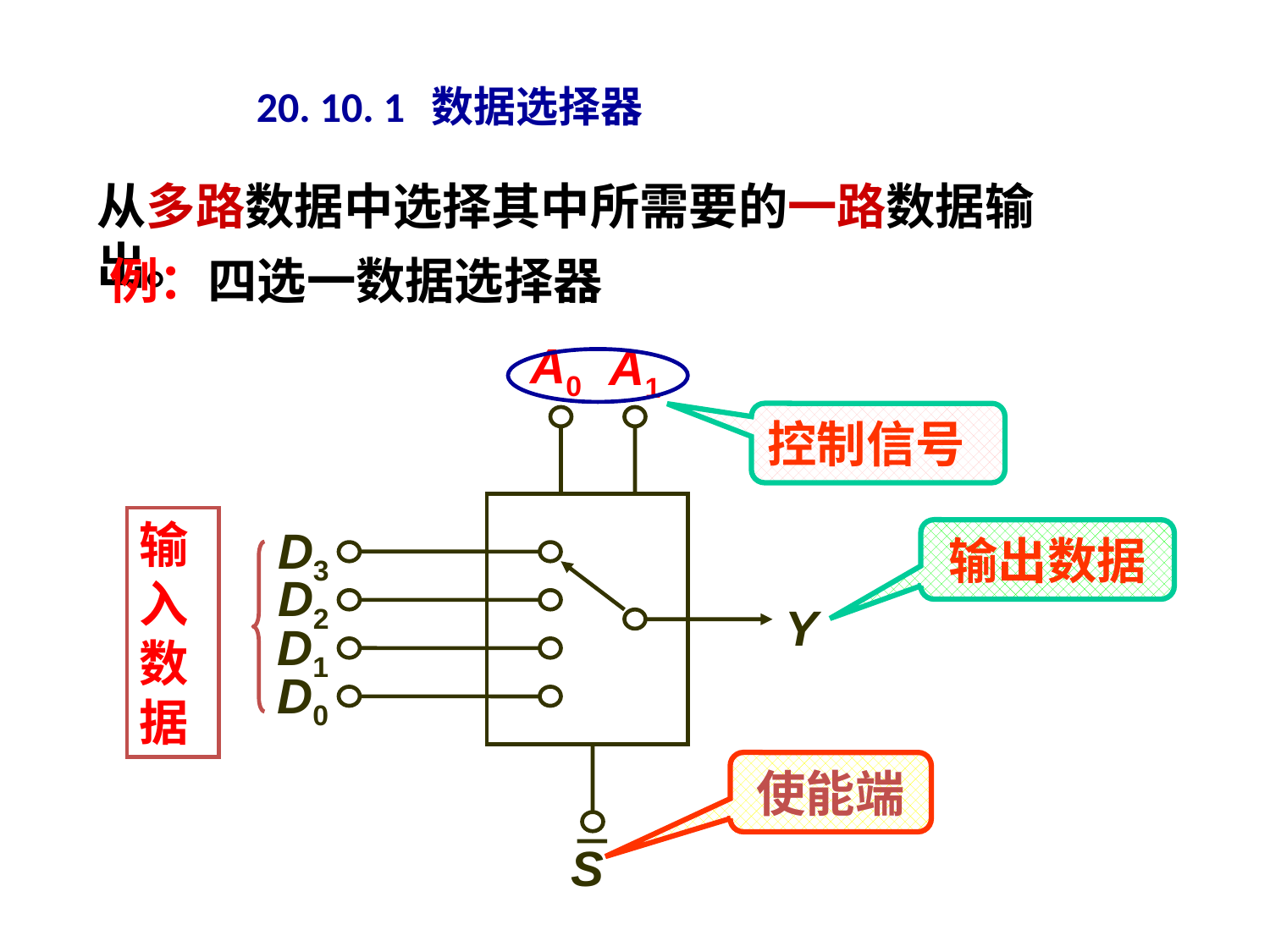

20. 10. 1  数据选择器
从多路数据中选择其中所需要的一路数据输出。
例：四选一数据选择器
A0
A1

Y

S

D3
D2
D1
D0

控制信号
输入数据

输出数据
使能端